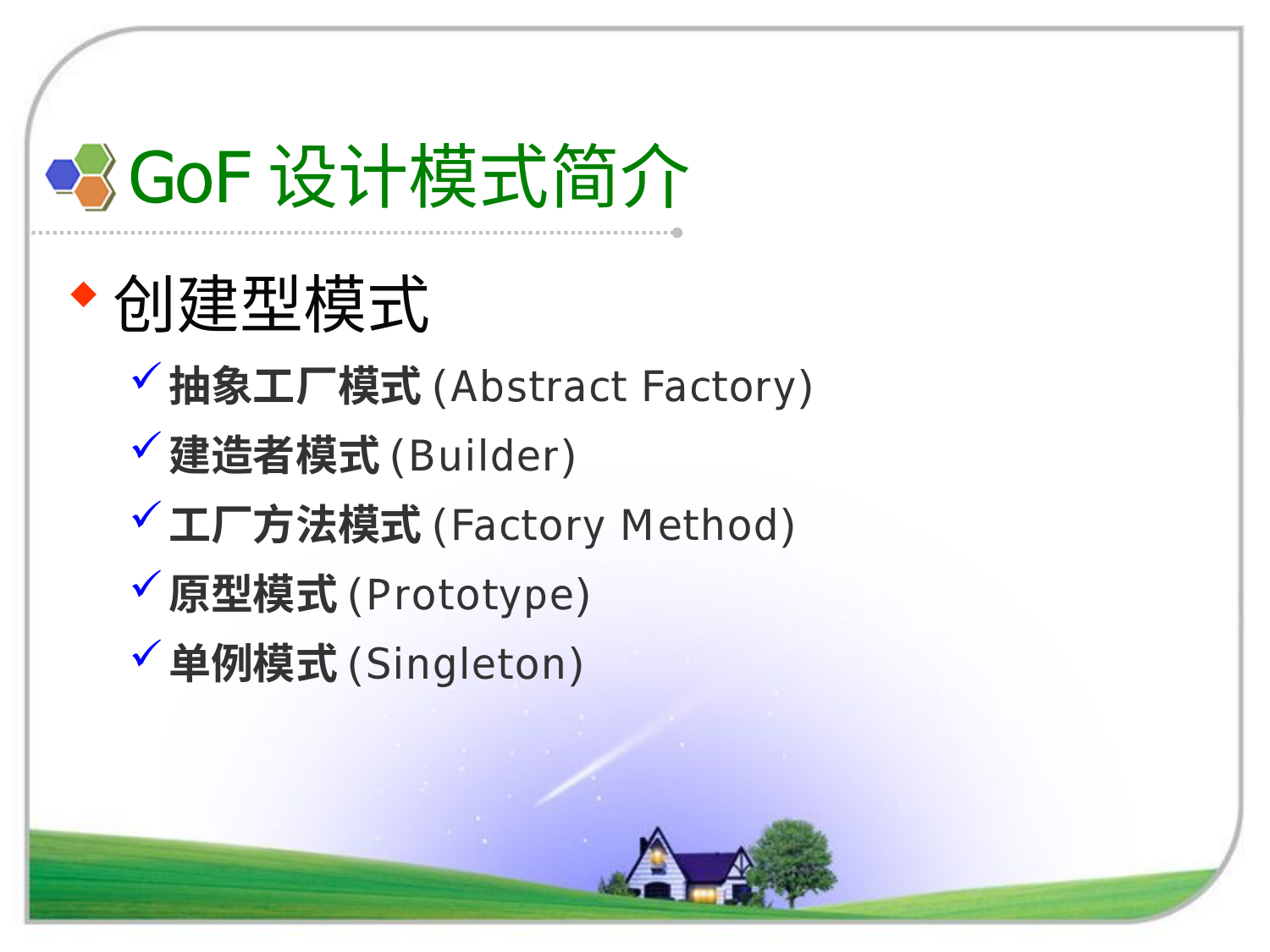

# GoF设计模式简介
创建型模式
抽象工厂模式(Abstract Factory)
建造者模式(Builder)
工厂方法模式(Factory Method)
原型模式(Prototype)
单例模式(Singleton)